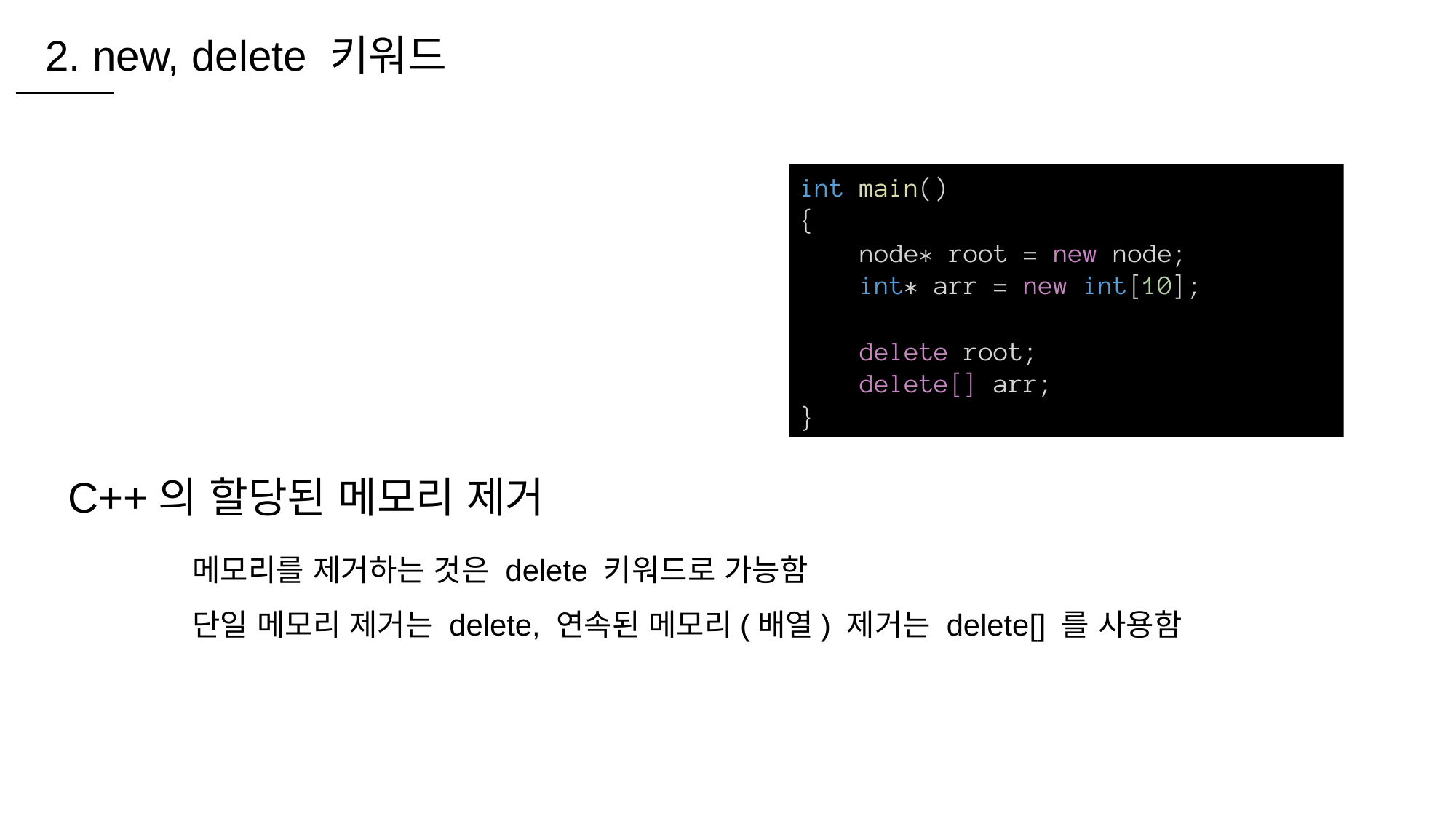

2. new, delete 키워드
int main()
{
    node* root = new node;
    int* arr = new int[10];
    delete root;
    delete[] arr;
}
C++의 할당된 메모리 제거
메모리를 제거하는 것은 delete 키워드로 가능함
단일 메모리 제거는 delete, 연속된 메모리(배열) 제거는 delete[] 를 사용함